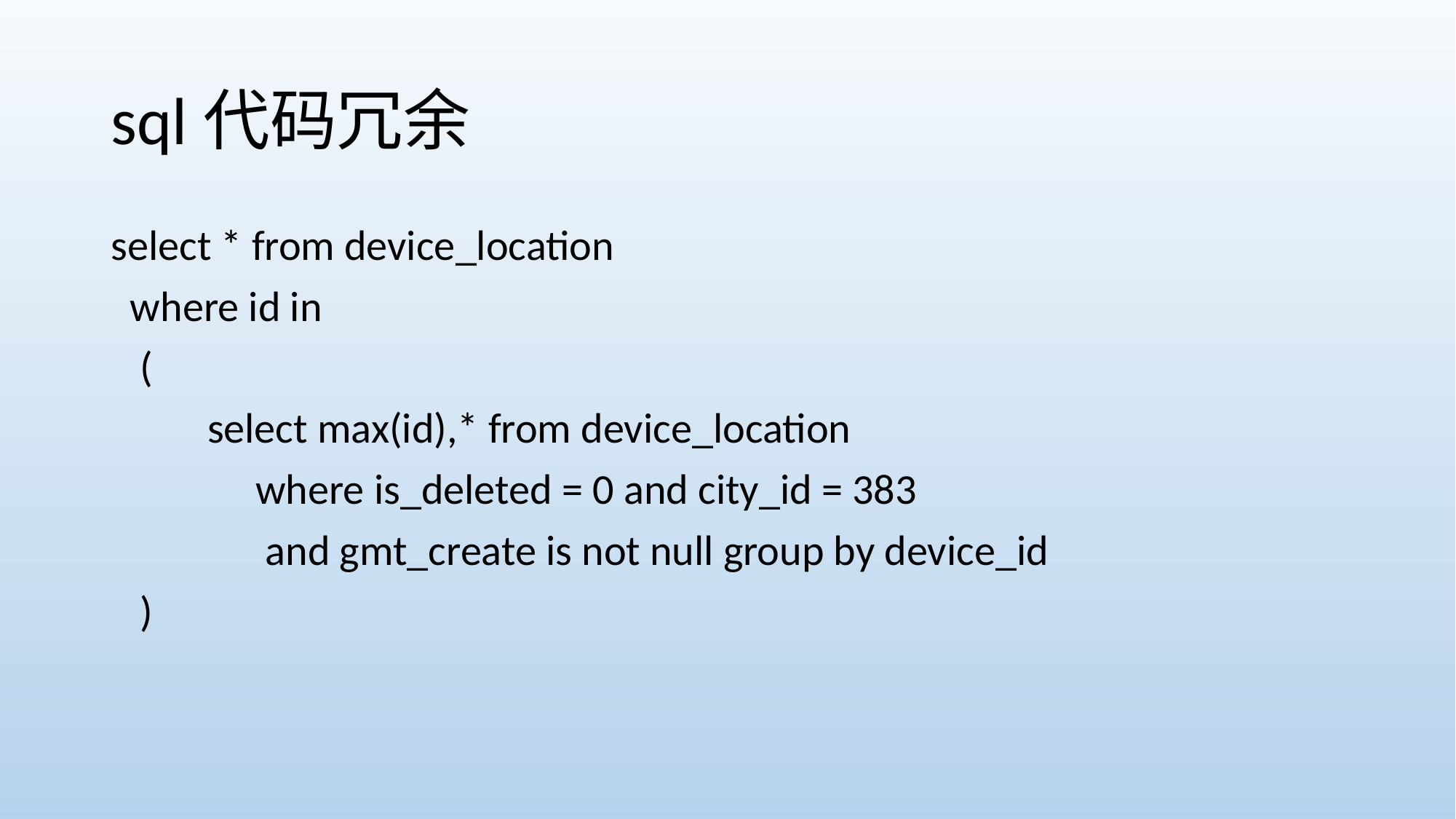

# sql代码冗余
select * from device_location
  where id in
   (
          select max(id),* from device_location
               where is_deleted = 0 and city_id = 383
                and gmt_create is not null group by device_id
   )